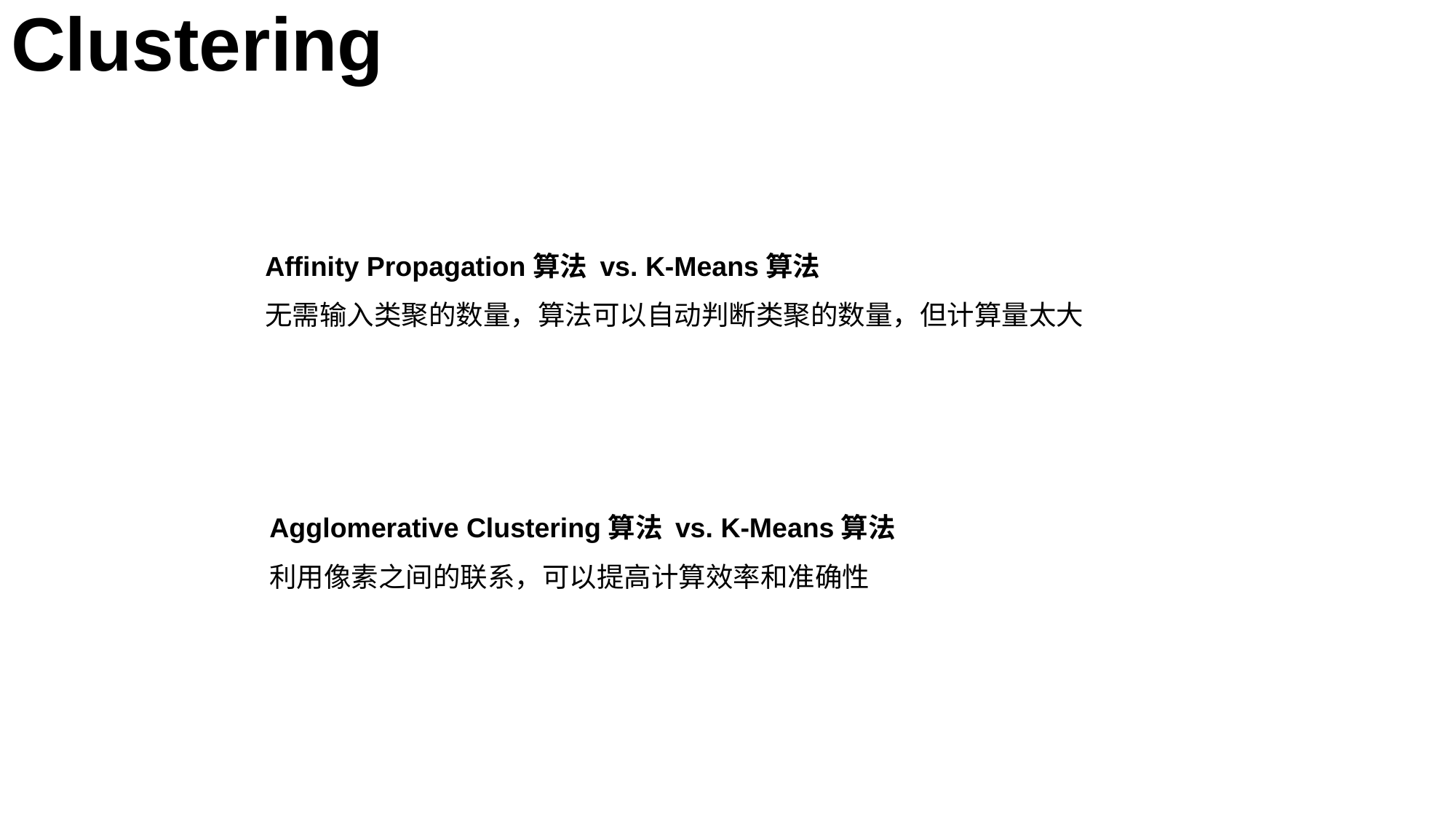

# Clustering
Affinity Propagation算法 vs. K-Means算法
无需输入类聚的数量，算法可以自动判断类聚的数量，但计算量太大
Agglomerative Clustering算法 vs. K-Means算法
利用像素之间的联系，可以提高计算效率和准确性